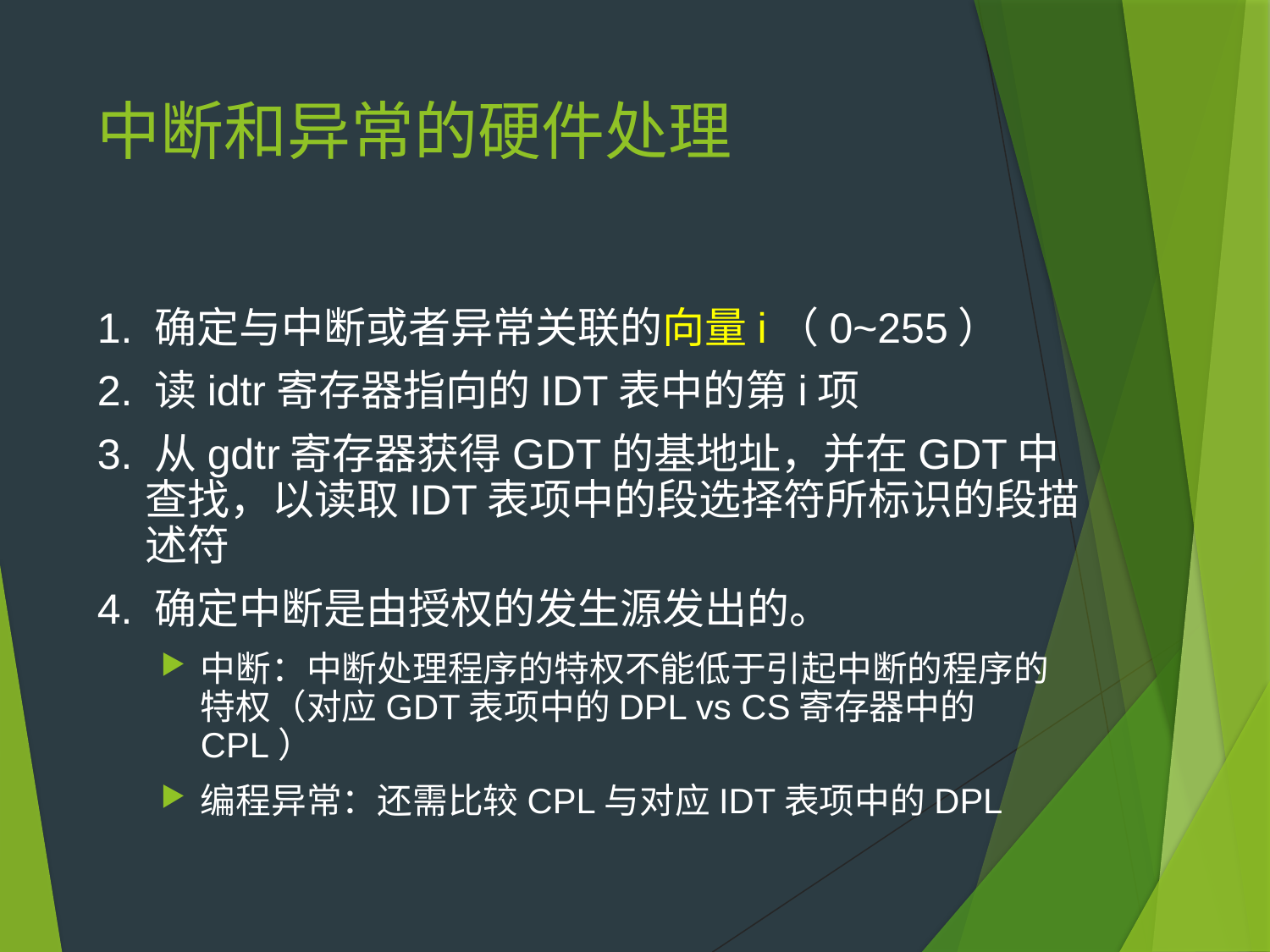

# 中断和异常的硬件处理
1. 确定与中断或者异常关联的向量i（0~255）
2. 读idtr寄存器指向的IDT表中的第i项
3. 从gdtr寄存器获得GDT的基地址，并在GDT中查找，以读取IDT表项中的段选择符所标识的段描述符
4. 确定中断是由授权的发生源发出的。
中断：中断处理程序的特权不能低于引起中断的程序的特权（对应GDT表项中的DPL vs CS寄存器中的CPL）
编程异常：还需比较CPL与对应IDT表项中的DPL